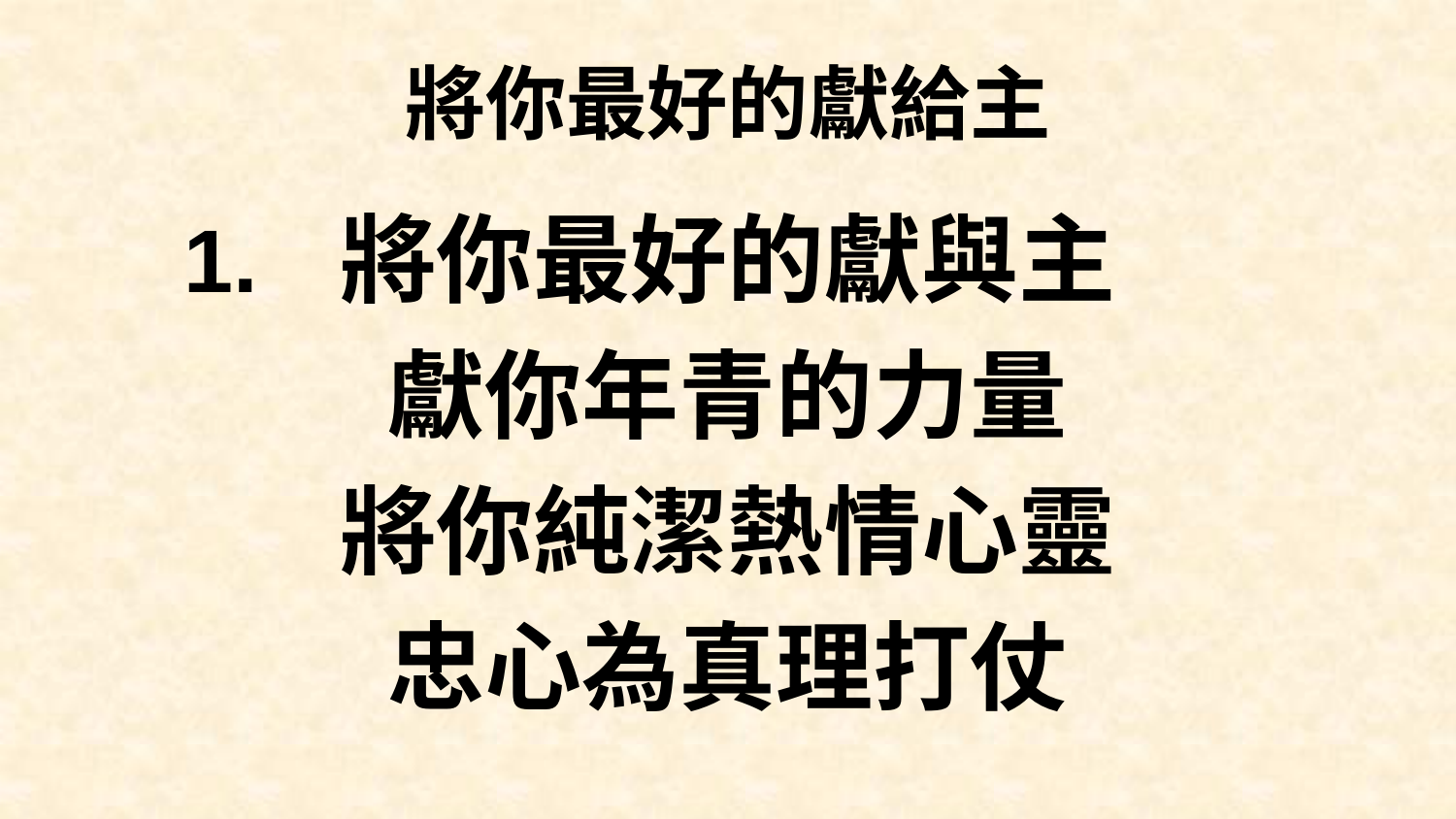

# 將你最好的獻給主
將你最好的獻與主
獻你年青的力量
將你純潔熱情心靈
忠心為真理打仗
1.